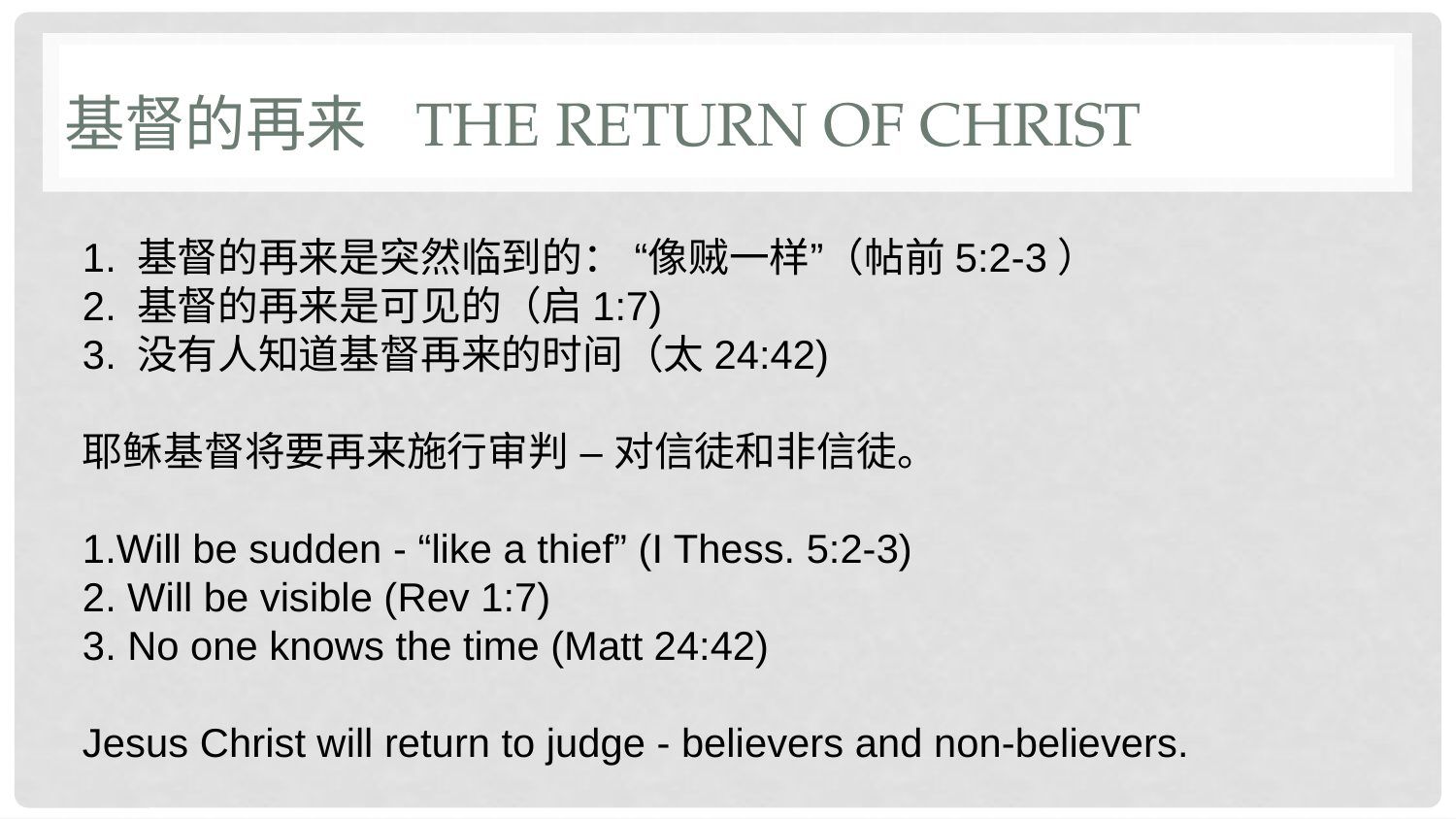

# 基督的再来  The Return of Christ
1. 基督的再来是突然临到的： “像贼一样”（帖前5:2-3）
2. 基督的再来是可见的（启1:7)
3. 没有人知道基督再来的时间（太24:42)

耶稣基督将要再来施行审判 – 对信徒和非信徒。

1.Will be sudden - “like a thief” (I Thess. 5:2-3)
2. Will be visible (Rev 1:7)
3. No one knows the time (Matt 24:42)

Jesus Christ will return to judge - believers and non-believers.